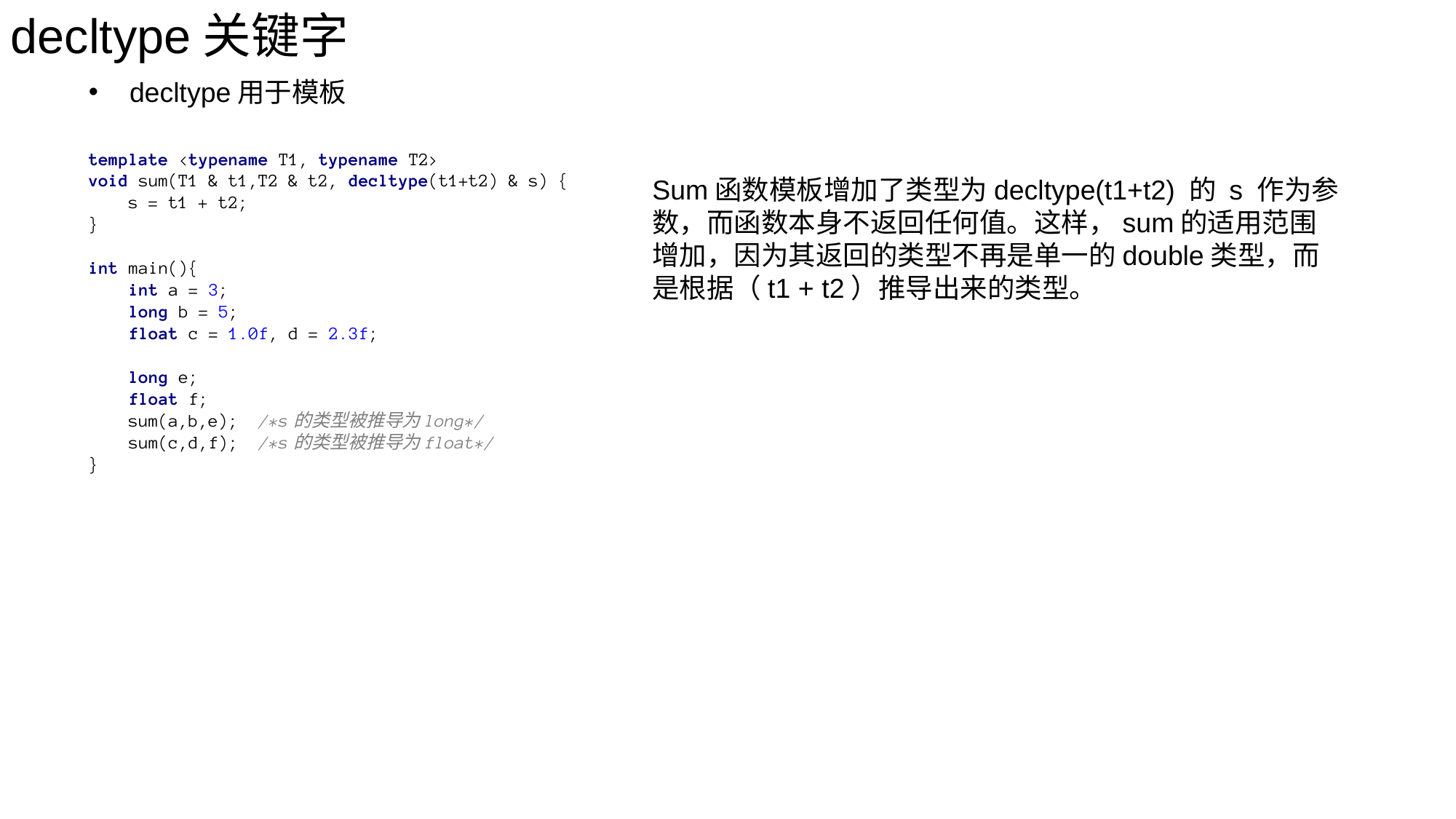

decltype关键字
decltype用于模板
template <typename T1, typename T2>
void sum(T1 & t1,T2 & t2, decltype(t1+t2) & s) {
    s = t1 + t2;
}
int main(){
    int a = 3;
    long b = 5;
    float c = 1.0f, d = 2.3f;
    long e;
    float f;
    sum(a,b,e);  /*s的类型被推导为long*/
    sum(c,d,f);  /*s的类型被推导为float*/
}
Sum函数模板增加了类型为decltype(t1+t2) 的 s 作为参数，而函数本身不返回任何值。这样，sum的适用范围增加，因为其返回的类型不再是单一的double类型，而是根据（t1 + t2）推导出来的类型。